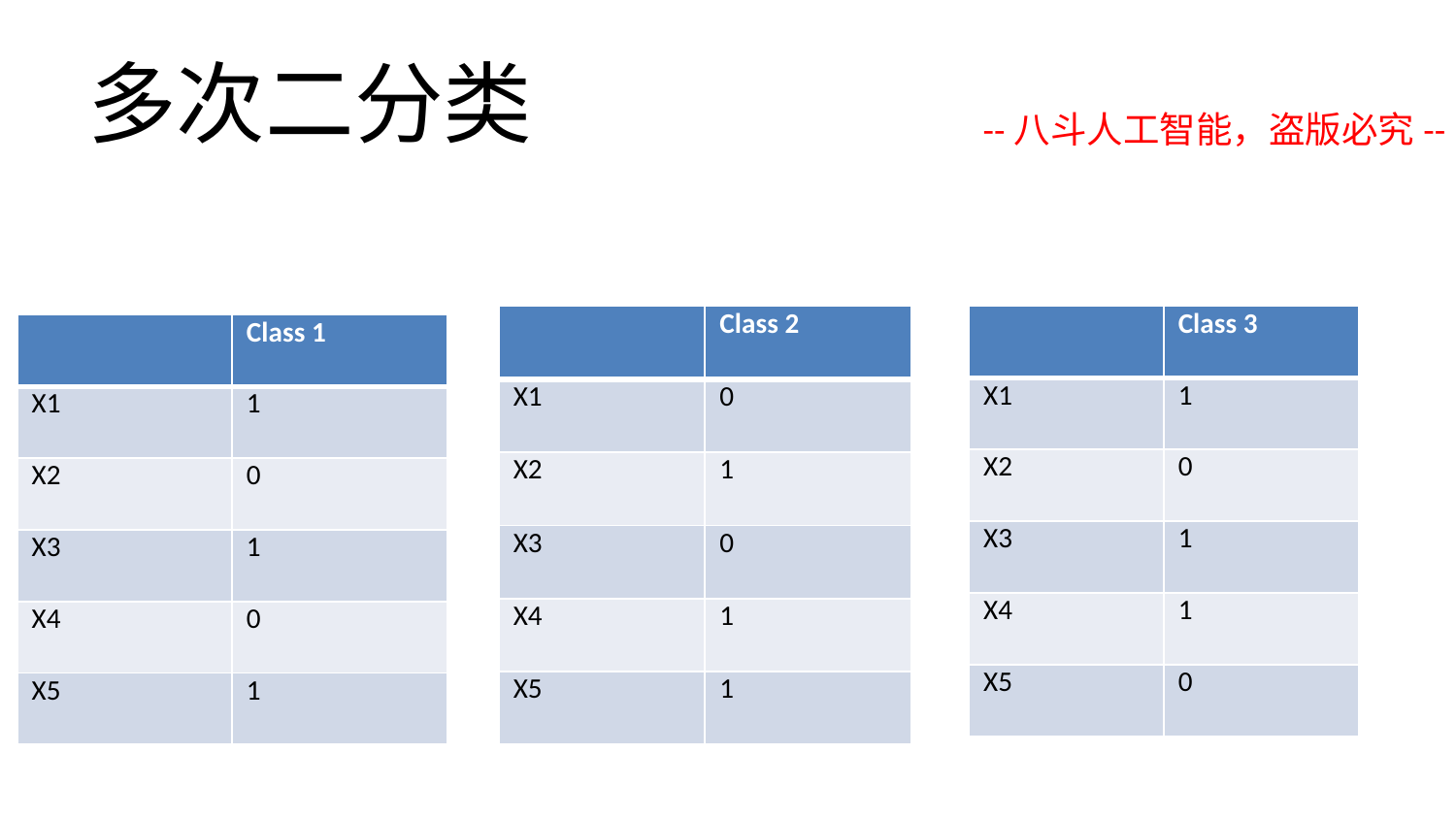

# 多次二分类
--八斗人工智能，盗版必究--
|  | Class 2 |
| --- | --- |
| X1 | 0 |
| X2 | 1 |
| X3 | 0 |
| X4 | 1 |
| X5 | 1 |
|  | Class 3 |
| --- | --- |
| X1 | 1 |
| X2 | 0 |
| X3 | 1 |
| X4 | 1 |
| X5 | 0 |
|  | Class 1 |
| --- | --- |
| X1 | 1 |
| X2 | 0 |
| X3 | 1 |
| X4 | 0 |
| X5 | 1 |